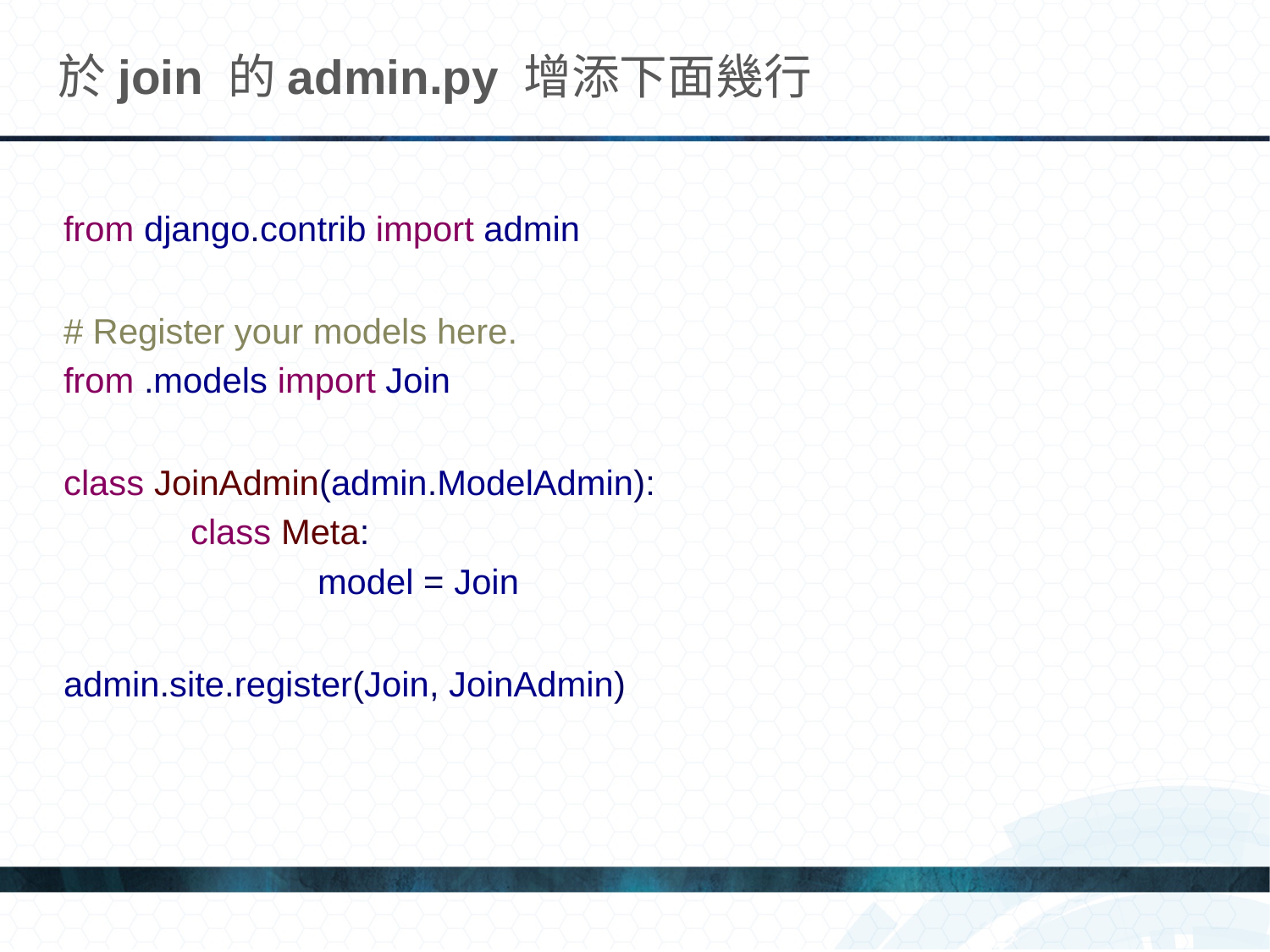

# 於join 的admin.py 增添下面幾行
from django.contrib import admin

# Register your models here.
from .models import Join

class JoinAdmin(admin.ModelAdmin):
	class Meta:
		model = Join

admin.site.register(Join, JoinAdmin)